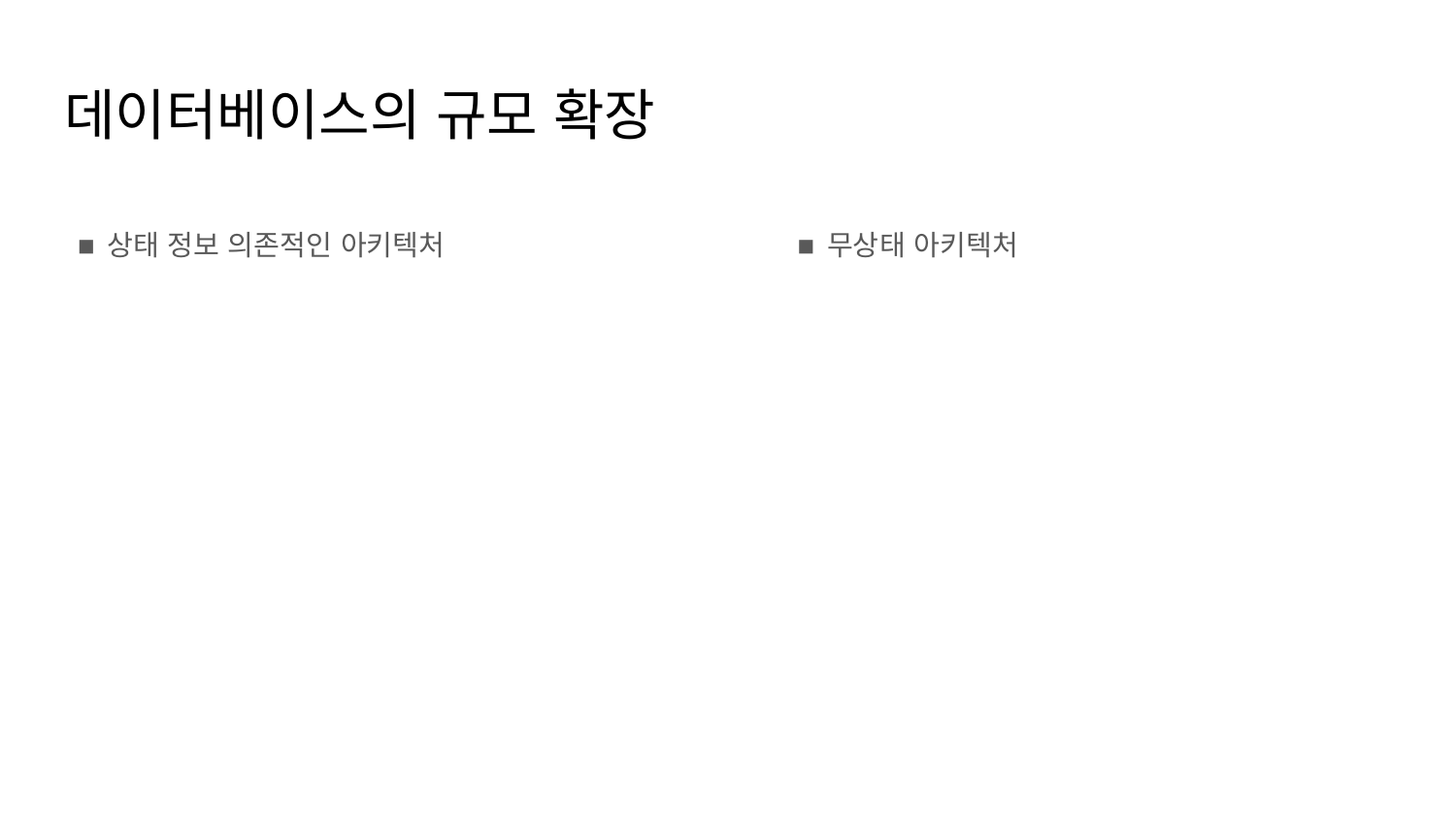

# 데이터베이스의 규모 확장
상태 정보 의존적인 아키텍처

무상태 아키텍처